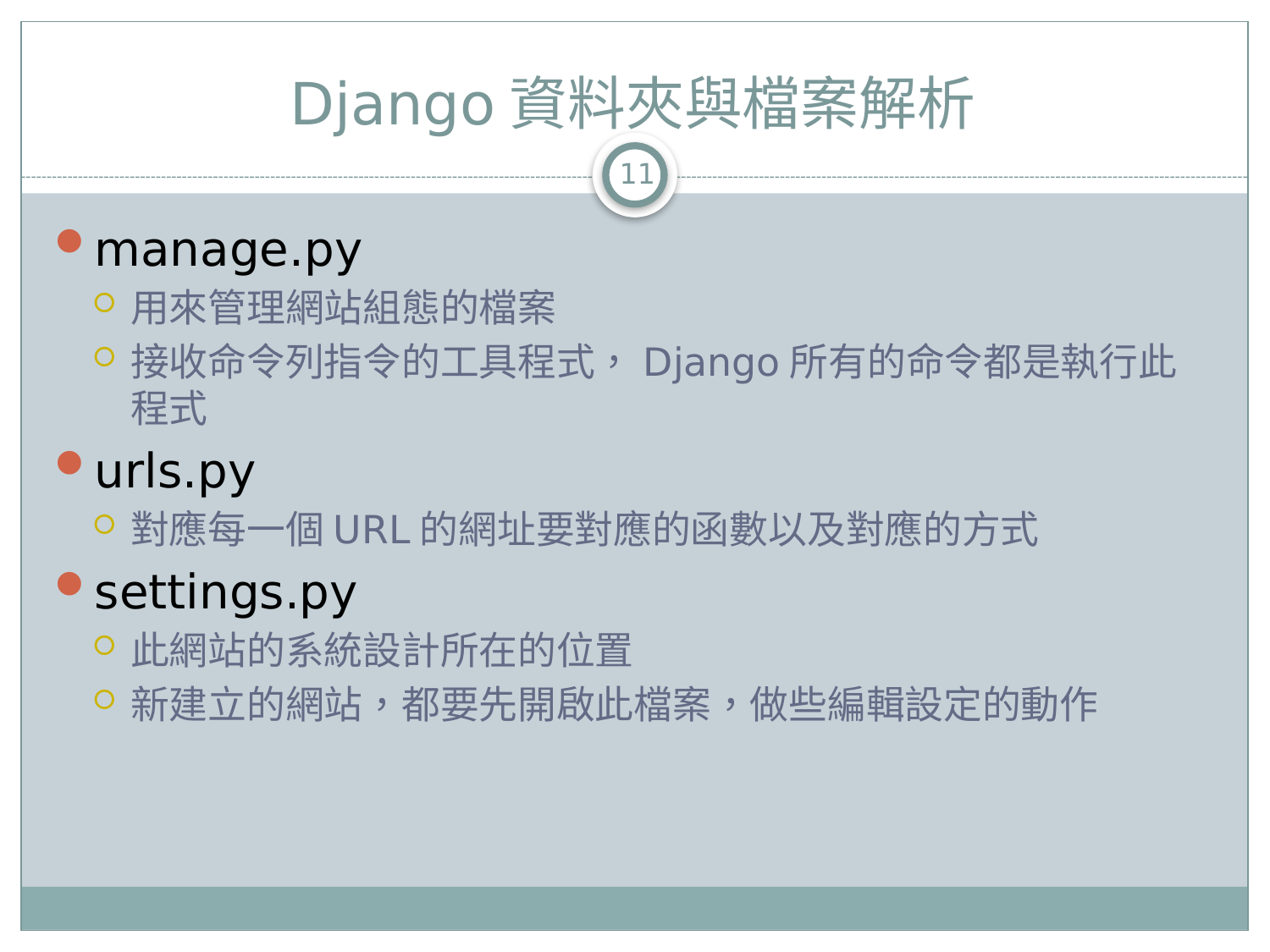

# Django資料夾與檔案解析
11
manage.py
用來管理網站組態的檔案
接收命令列指令的工具程式，Django所有的命令都是執行此程式
urls.py
對應每一個URL的網址要對應的函數以及對應的方式
settings.py
此網站的系統設計所在的位置
新建立的網站，都要先開啟此檔案，做些編輯設定的動作